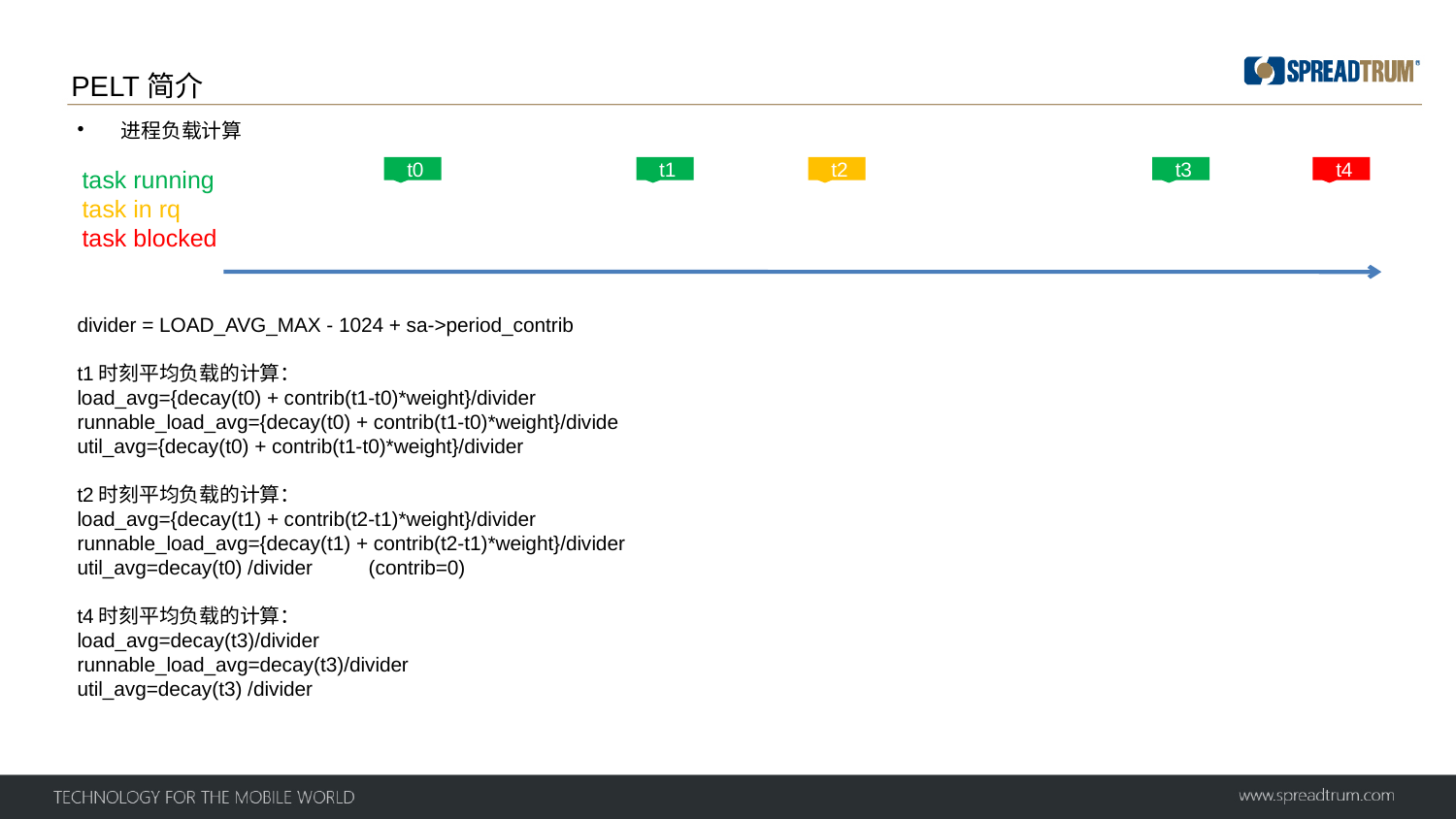

PELT简介
 进程负载计算

divider = LOAD_AVG_MAX - 1024 + sa->period_contrib

t1时刻平均负载的计算：
load_avg={decay(t0) + contrib(t1-t0)*weight}/divider
runnable_load_avg={decay(t0) + contrib(t1-t0)*weight}/divide
util_avg={decay(t0) + contrib(t1-t0)*weight}/divider

t2时刻平均负载的计算：
load_avg={decay(t1) + contrib(t2-t1)*weight}/divider
runnable_load_avg={decay(t1) + contrib(t2-t1)*weight}/divider
util_avg=decay(t0) /divider	(contrib=0)

t4时刻平均负载的计算：
load_avg=decay(t3)/divider
runnable_load_avg=decay(t3)/divider
util_avg=decay(t3) /divider

task running
task in rq
task blocked
 t0
 t1
 t2
 t3
 t4
|  |  |  |  |  |  |  |  |  |  |  |  |
| --- | --- | --- | --- | --- | --- | --- | --- | --- | --- | --- | --- |